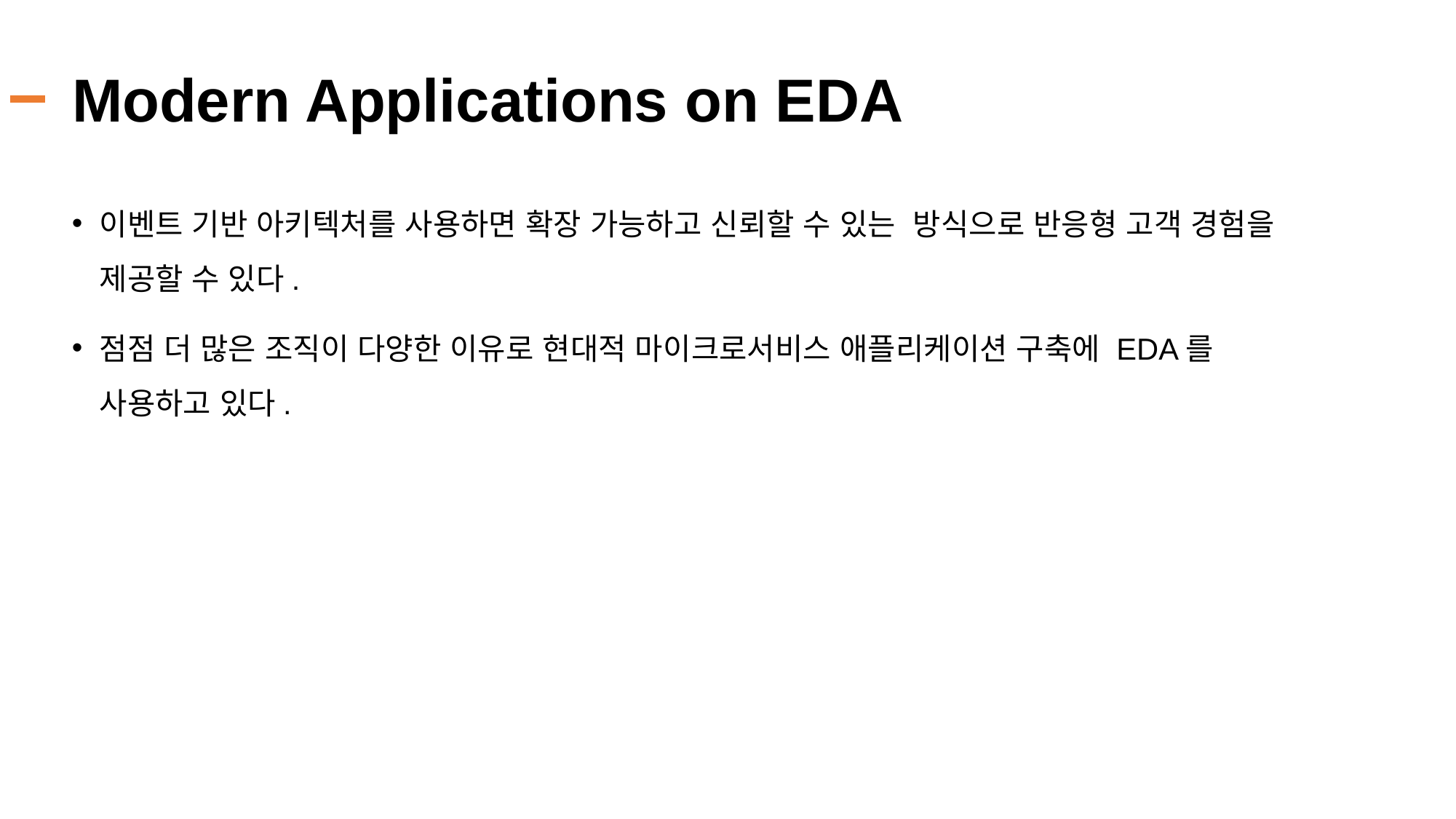

# Modern Applications on EDA

이벤트 기반 아키텍처를 사용하면 확장 가능하고 신뢰할 수 있는  방식으로 반응형 고객 경험을 제공할 수 있다.
점점 더 많은 조직이 다양한 이유로 현대적 마이크로서비스 애플리케이션 구축에 EDA를 사용하고 있다.